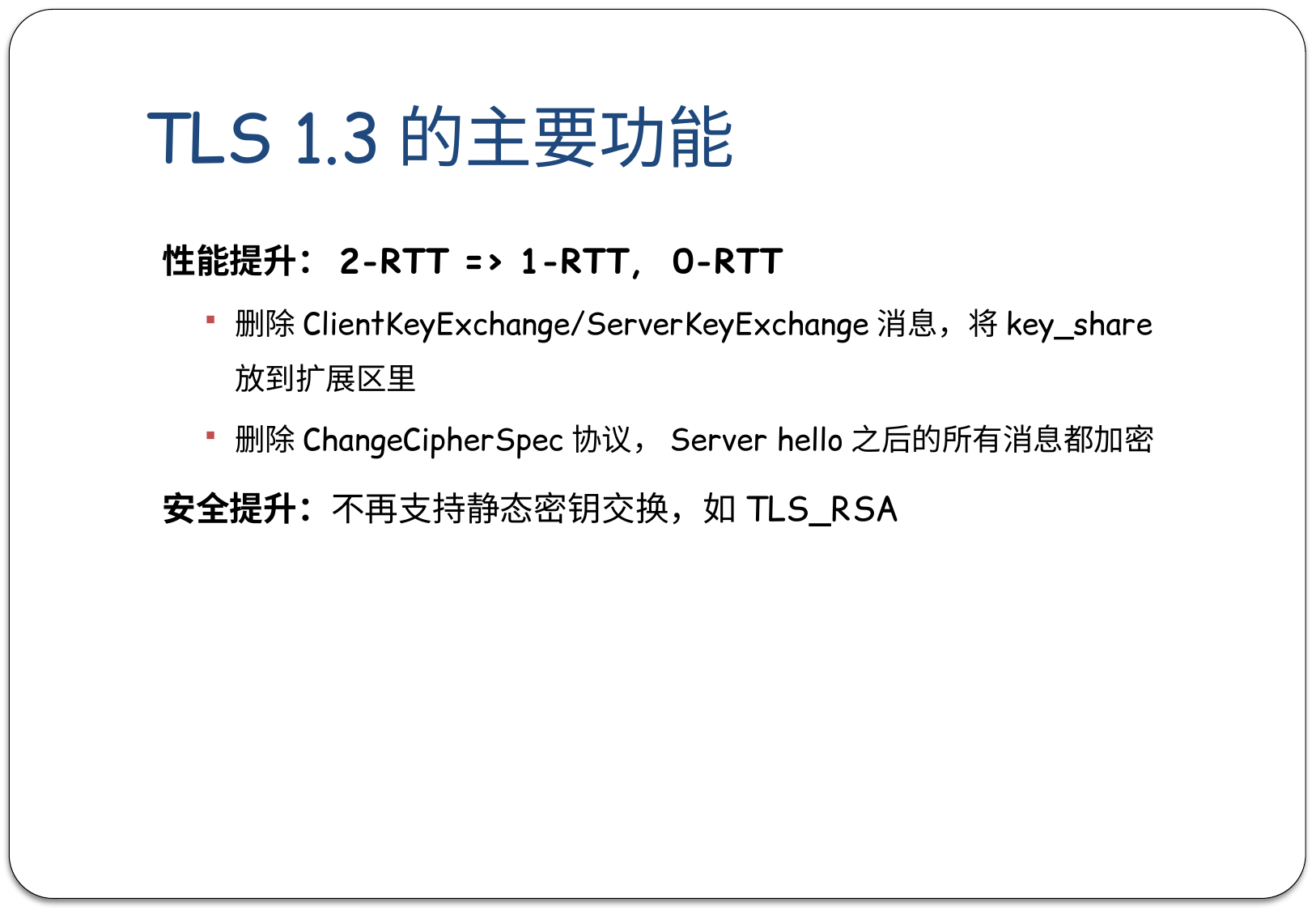

# TLS 1.3的主要功能
性能提升：2-RTT => 1-RTT,  0-RTT
删除ClientKeyExchange/ServerKeyExchange消息，将key_share放到扩展区里
删除ChangeCipherSpec协议，Server hello之后的所有消息都加密
安全提升：不再支持静态密钥交换，如TLS_RSA